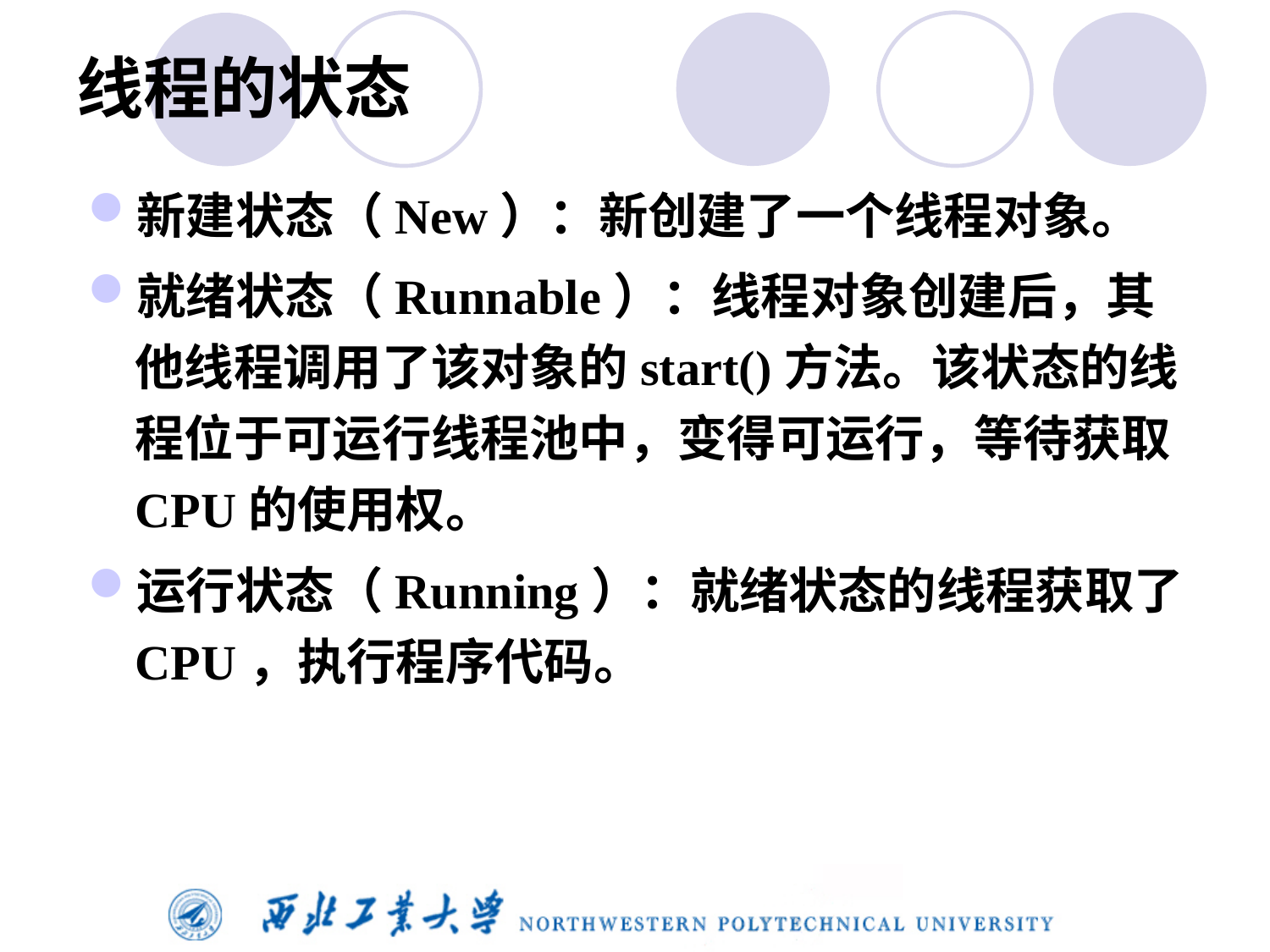

# 线程的状态
新建状态（New）：新创建了一个线程对象。
就绪状态（Runnable）：线程对象创建后，其他线程调用了该对象的start()方法。该状态的线程位于可运行线程池中，变得可运行，等待获取CPU的使用权。
运行状态（Running）：就绪状态的线程获取了CPU，执行程序代码。